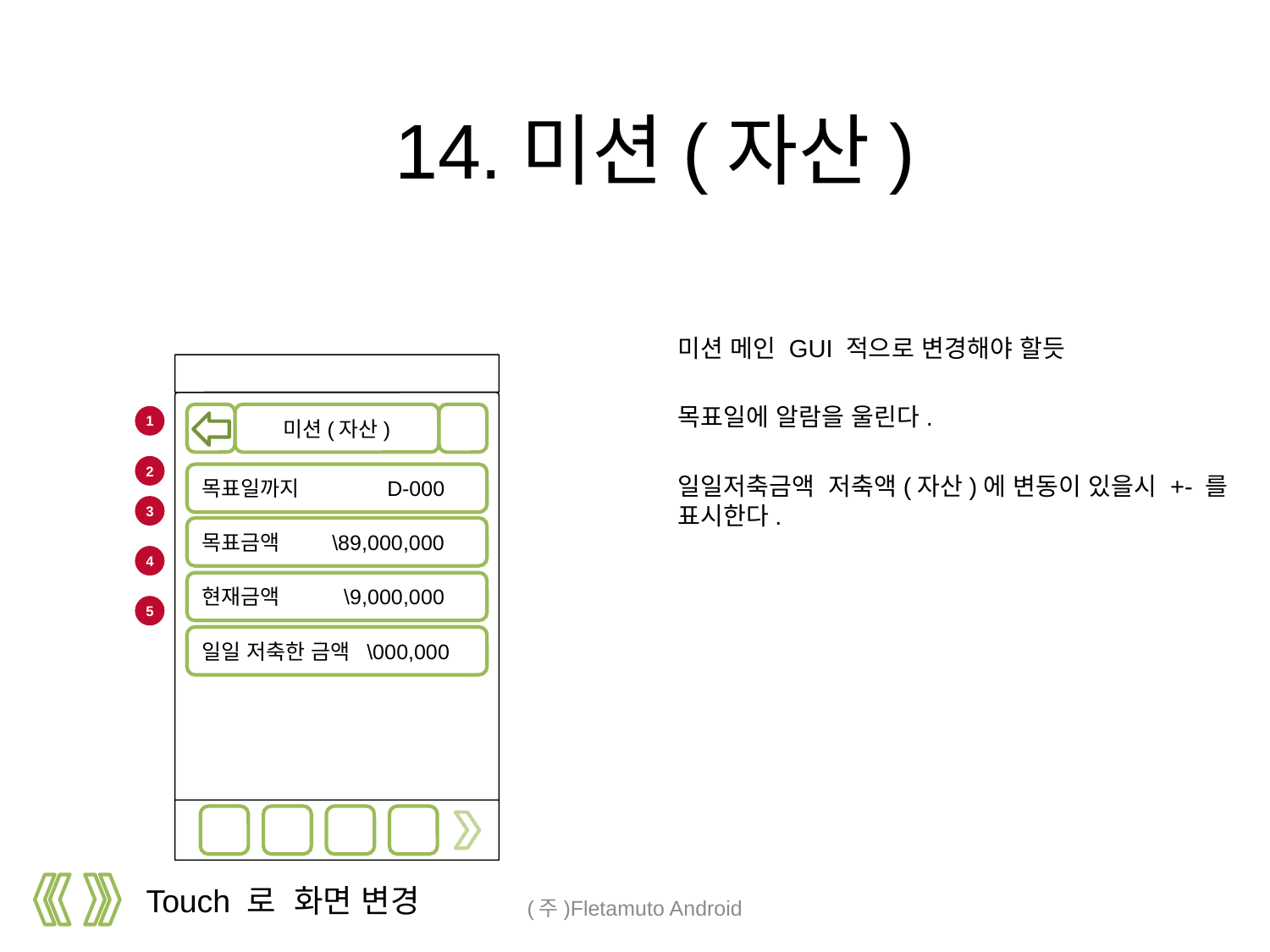

# 14.미션(자산)
3
1
미션 메인 GUI 적으로 변경해야 할듯

목표일에 알람을 울린다.

일일저축금액  저축액(자산)에 변동이 있을시 +- 를 표시한다.

미션(자산)

목표일까지              D-000
목표금액        \89,000,000
현재금액          \9,000,000
일일 저축한 금액  \000,000

1

1
부채 35%
2
통신비 10%
3

문화생활 10%
4
쇼핑 20%
음식 50%
5

Touch 로  화면 변경
(주)Fletamuto Android